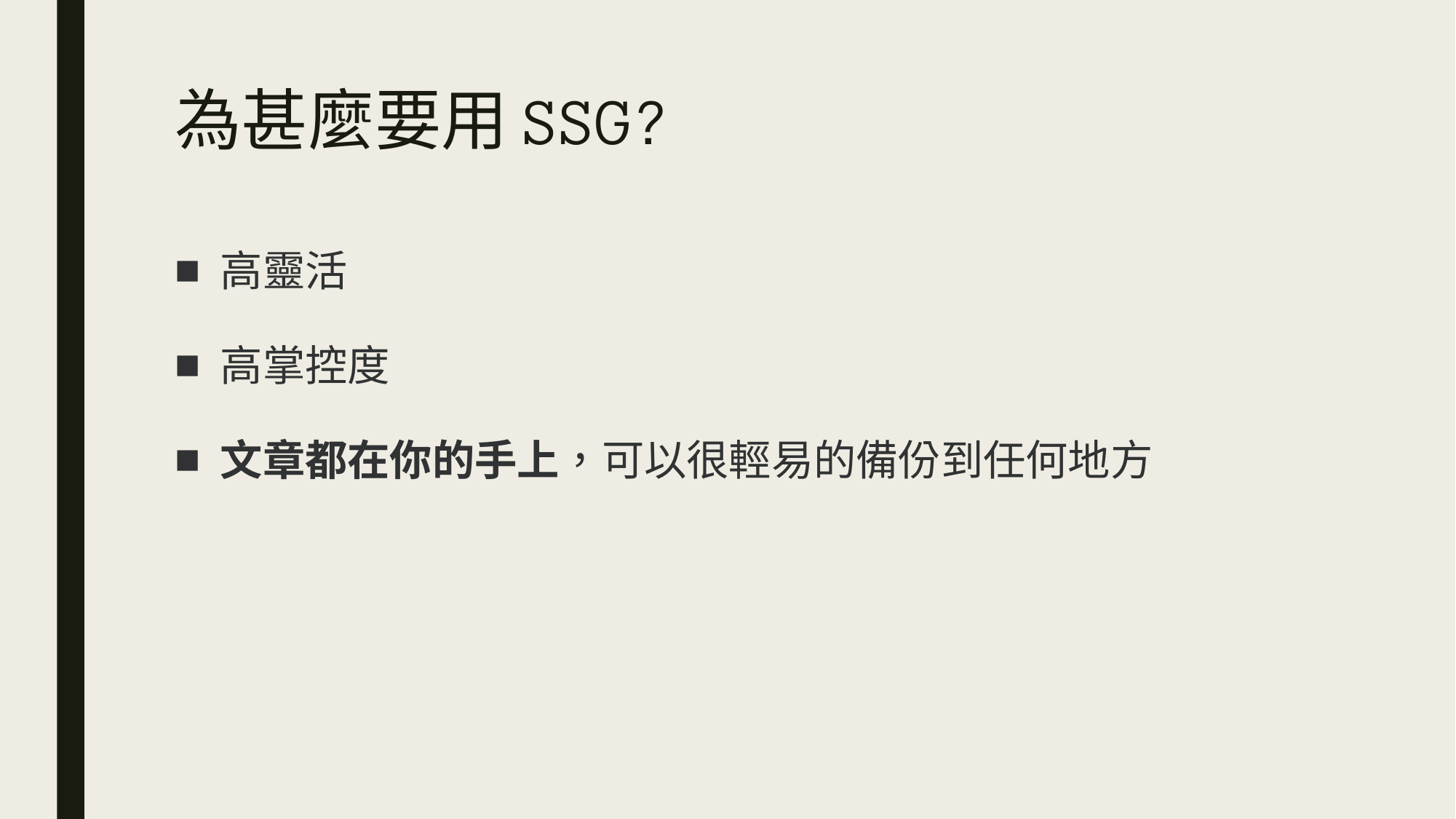

# 為甚麼要用SSG?
高靈活
高掌控度
文章都在你的手上，可以很輕易的備份到任何地方